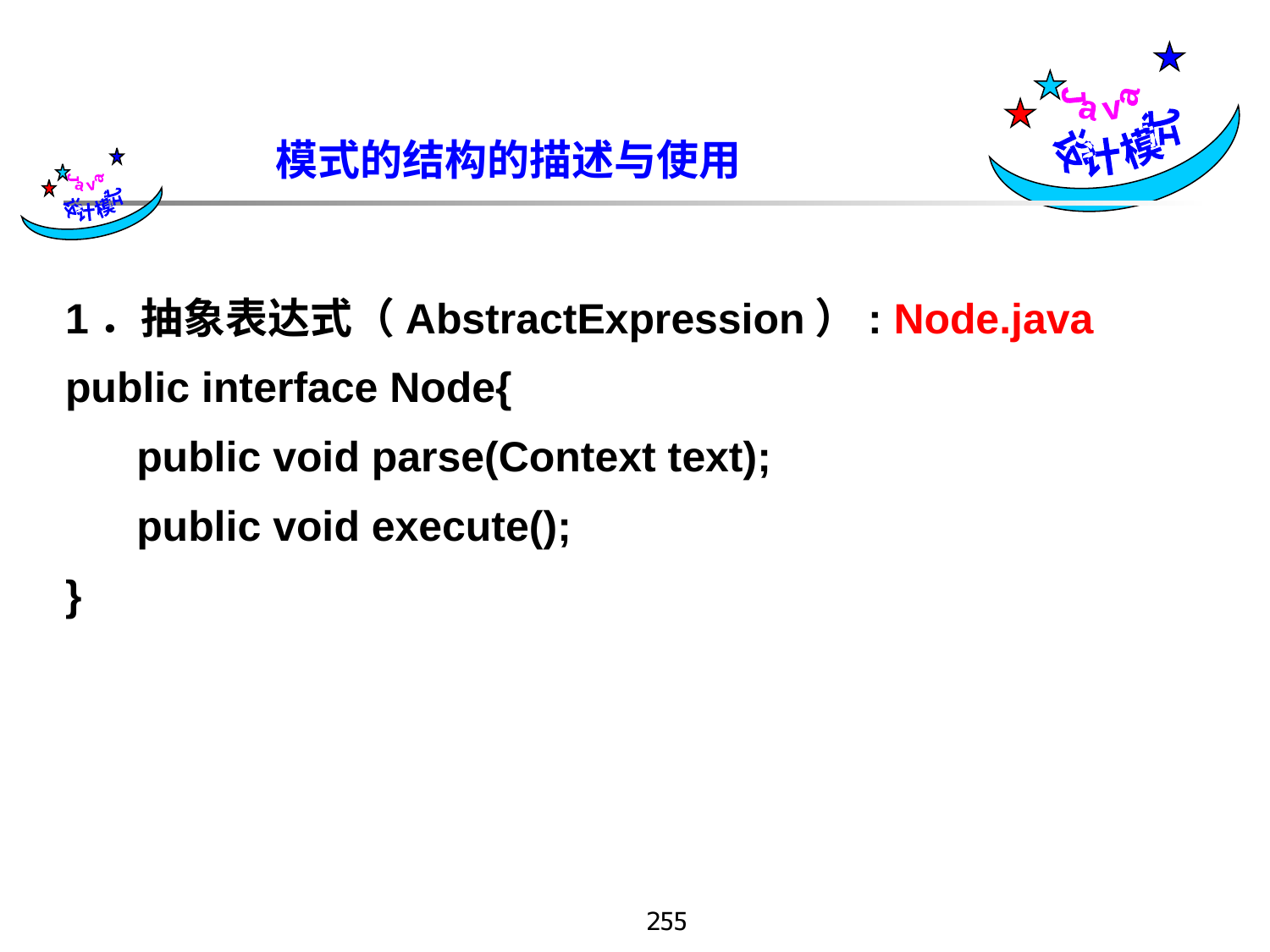

Java
设计模式

模式的结构的描述与使用

  Java
设计模式

1．抽象表达式（AbstractExpression）: Node.java
public interface Node{
      public void parse(Context text);
      public void execute();
}

255